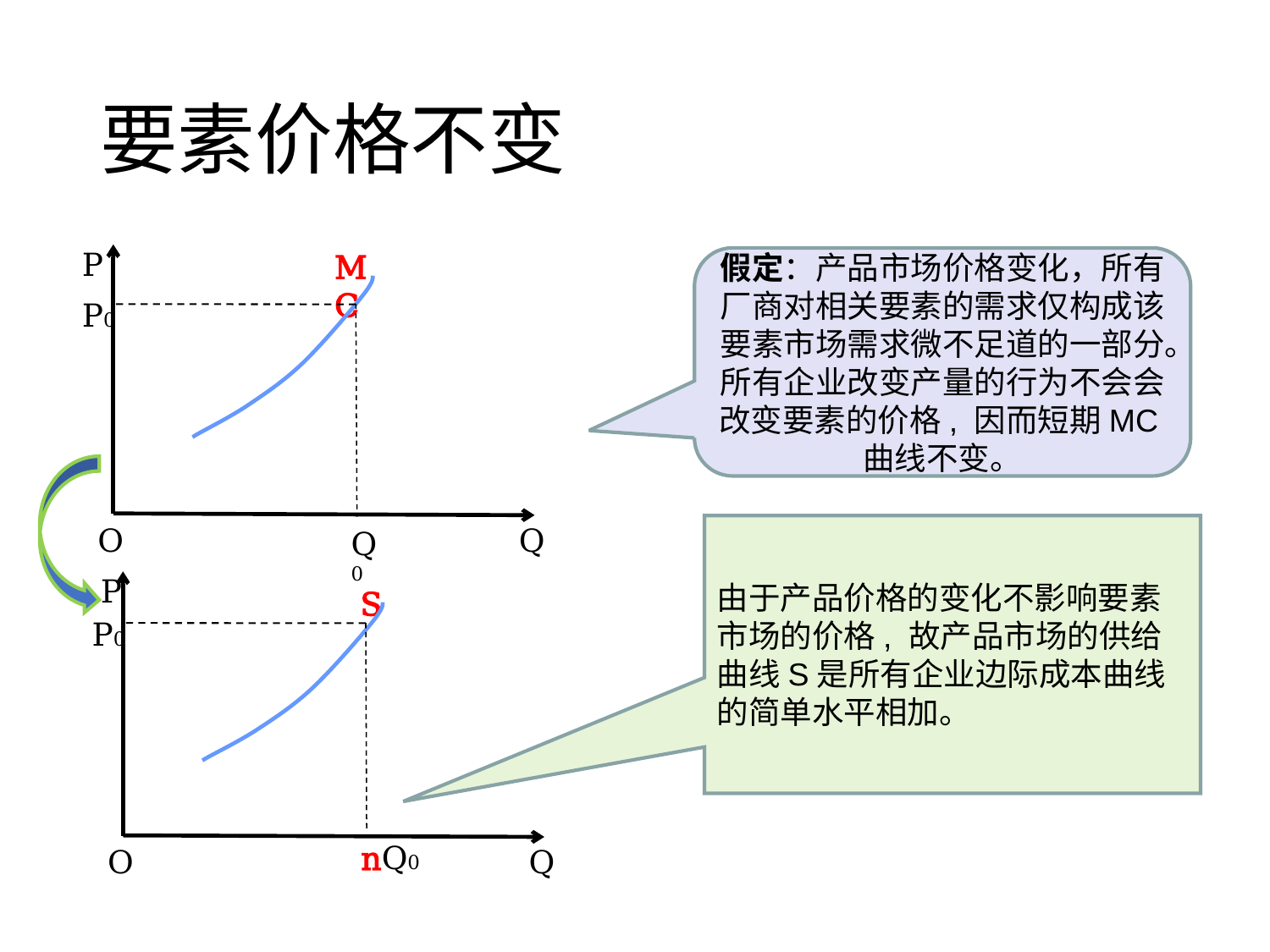

# 要素价格不变
P
MC

O
Q
P0

Q0
假定：产品市场价格变化，所有厂商对相关要素的需求仅构成该要素市场需求微不足道的一部分。所有企业改变产量的行为不会会改变要素的价格, 因而短期MC曲线不变。

由于产品价格的变化不影响要素市场的价格, 故产品市场的供给曲线S是所有企业边际成本曲线的简单水平相加。
P
S

O
Q
P0

nQ0